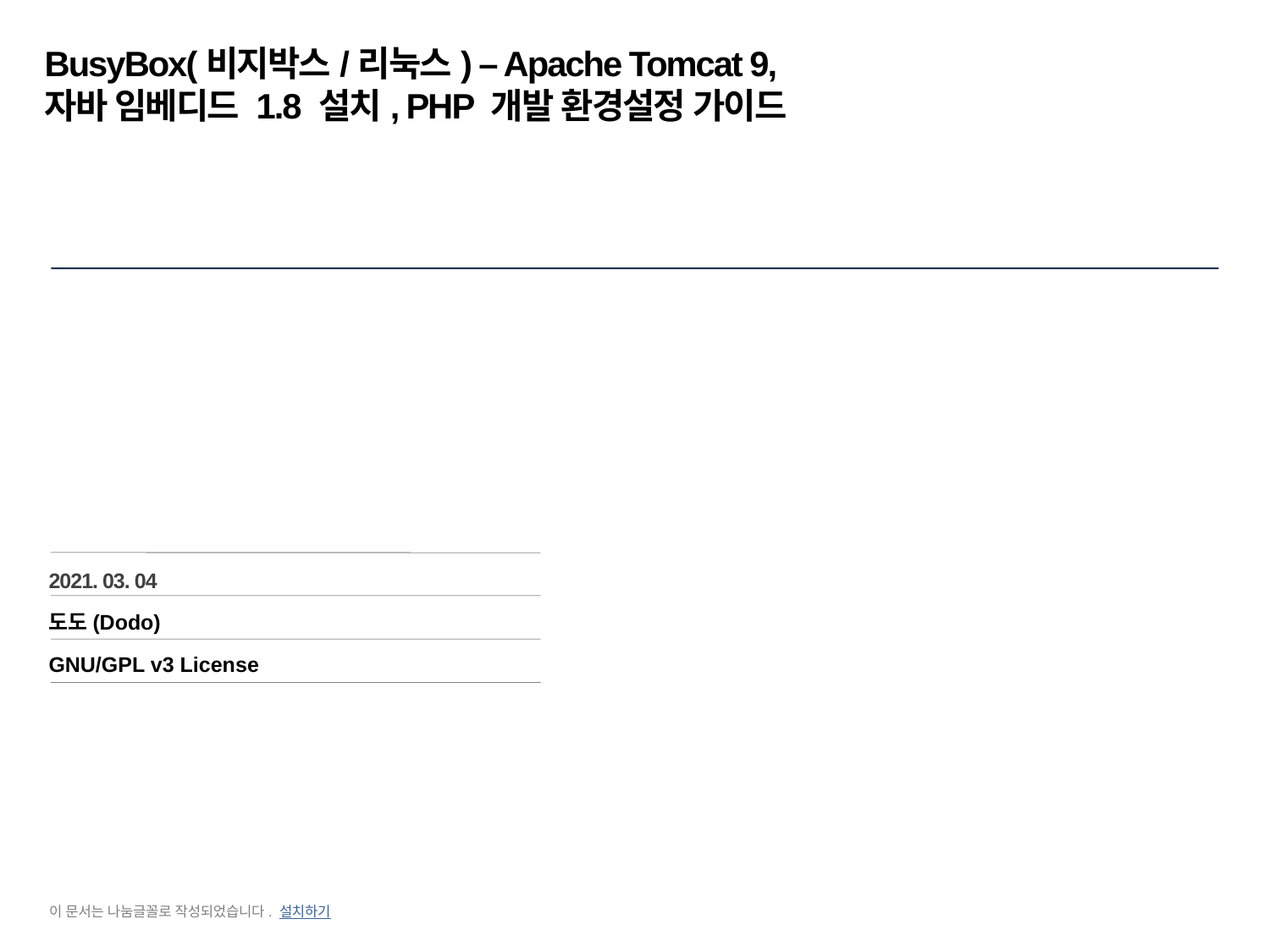

BusyBox(비지박스/리눅스) – Apache Tomcat 9,
자바 임베디드 1.8 설치, PHP 개발 환경설정 가이드

2021. 03. 04
도도(Dodo)
GNU/GPL v3 License

이 문서는 나눔글꼴로 작성되었습니다. 설치하기